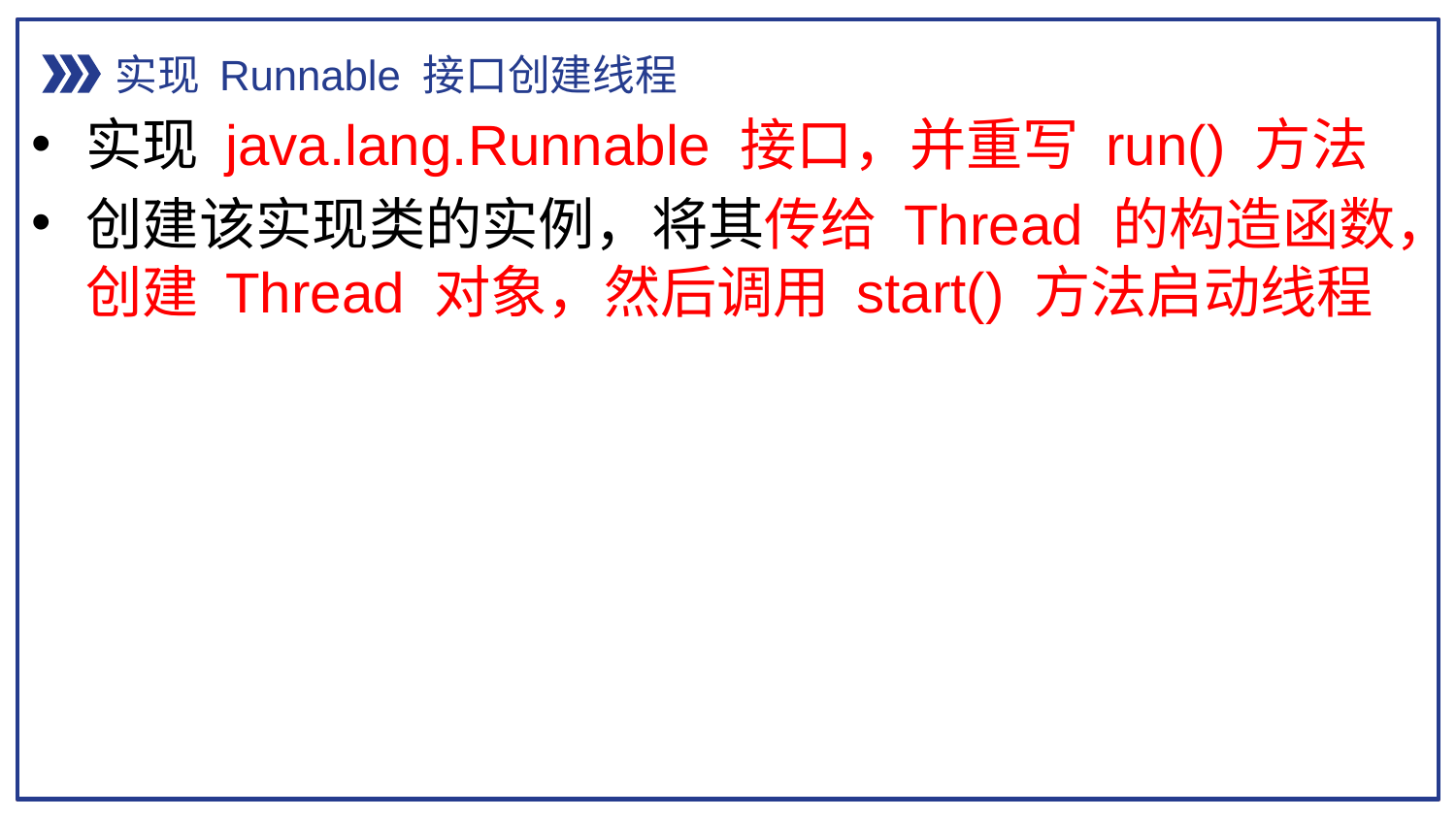

实现 Runnable 接口创建线程

实现 java.lang.Runnable 接口，并重写 run() 方法
创建该实现类的实例，将其传给 Thread 的构造函数，创建 Thread 对象，然后调用 start() 方法启动线程